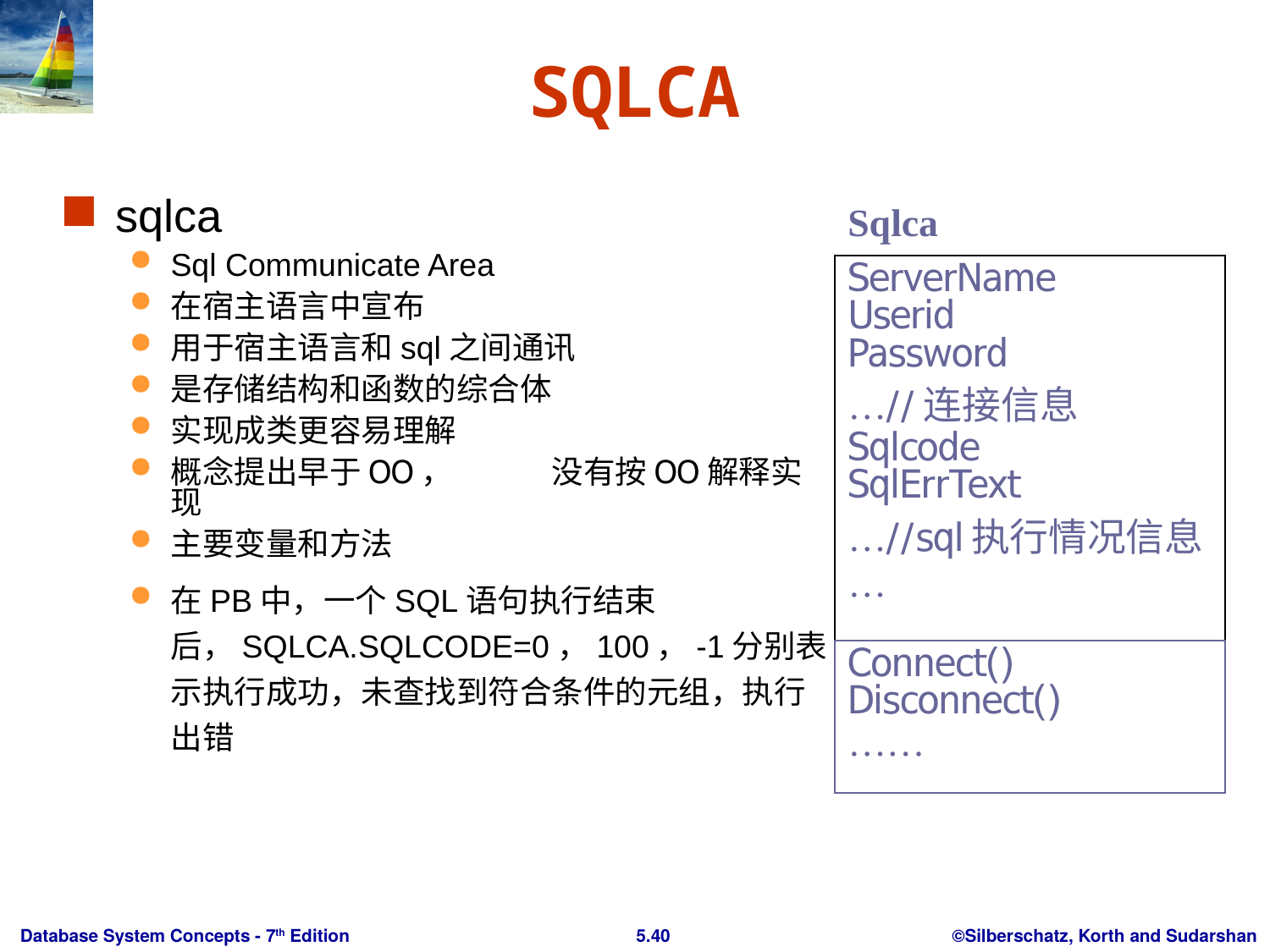

# SQLCA
sqlca
Sql Communicate Area
在宿主语言中宣布
用于宿主语言和sql之间通讯
是存储结构和函数的综合体
实现成类更容易理解
概念提出早于OO，	没有按OO解释实现
主要变量和方法
在PB中，一个SQL语句执行结束后，SQLCA.SQLCODE=0，100，-1分别表示执行成功，未查找到符合条件的元组，执行出错
| Sqlca |
| --- |
| ServerName Userid Password …//连接信息 Sqlcode SqlErrText …//sql执行情况信息 … |
| Connect() Disconnect() …… |